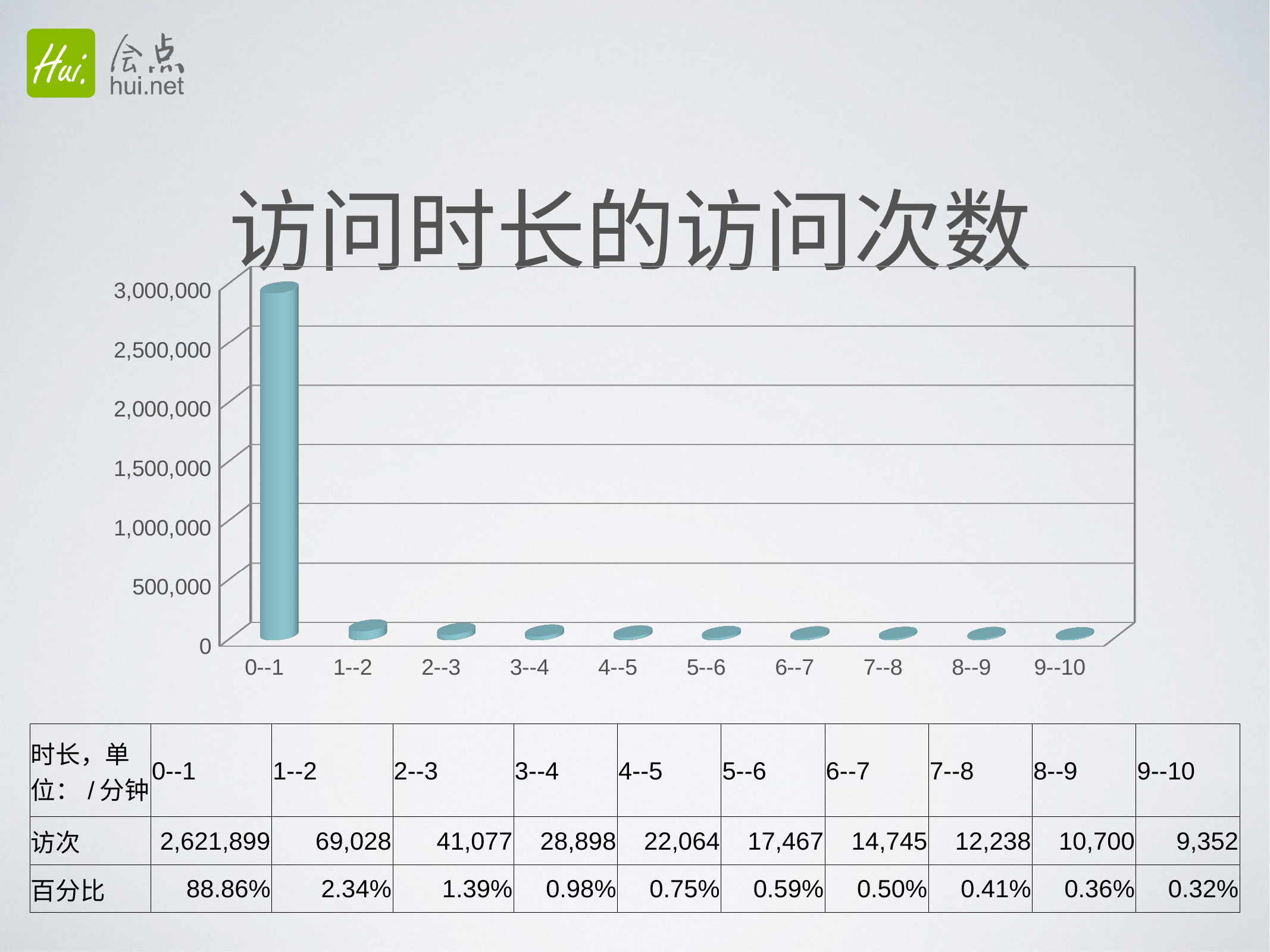

# 访问时长的访问次数

[unsupported chart]

| 时长，单位：/分钟 | 0--1 | 1--2 | 2--3 | 3--4 | 4--5 | 5--6 | 6--7 | 7--8 | 8--9 | 9--10 |
| --- | --- | --- | --- | --- | --- | --- | --- | --- | --- | --- |
| 访次 | 2,621,899 | 69,028 | 41,077 | 28,898 | 22,064 | 17,467 | 14,745 | 12,238 | 10,700 | 9,352 |
| 百分比 | 88.86% | 2.34% | 1.39% | 0.98% | 0.75% | 0.59% | 0.50% | 0.41% | 0.36% | 0.32% |